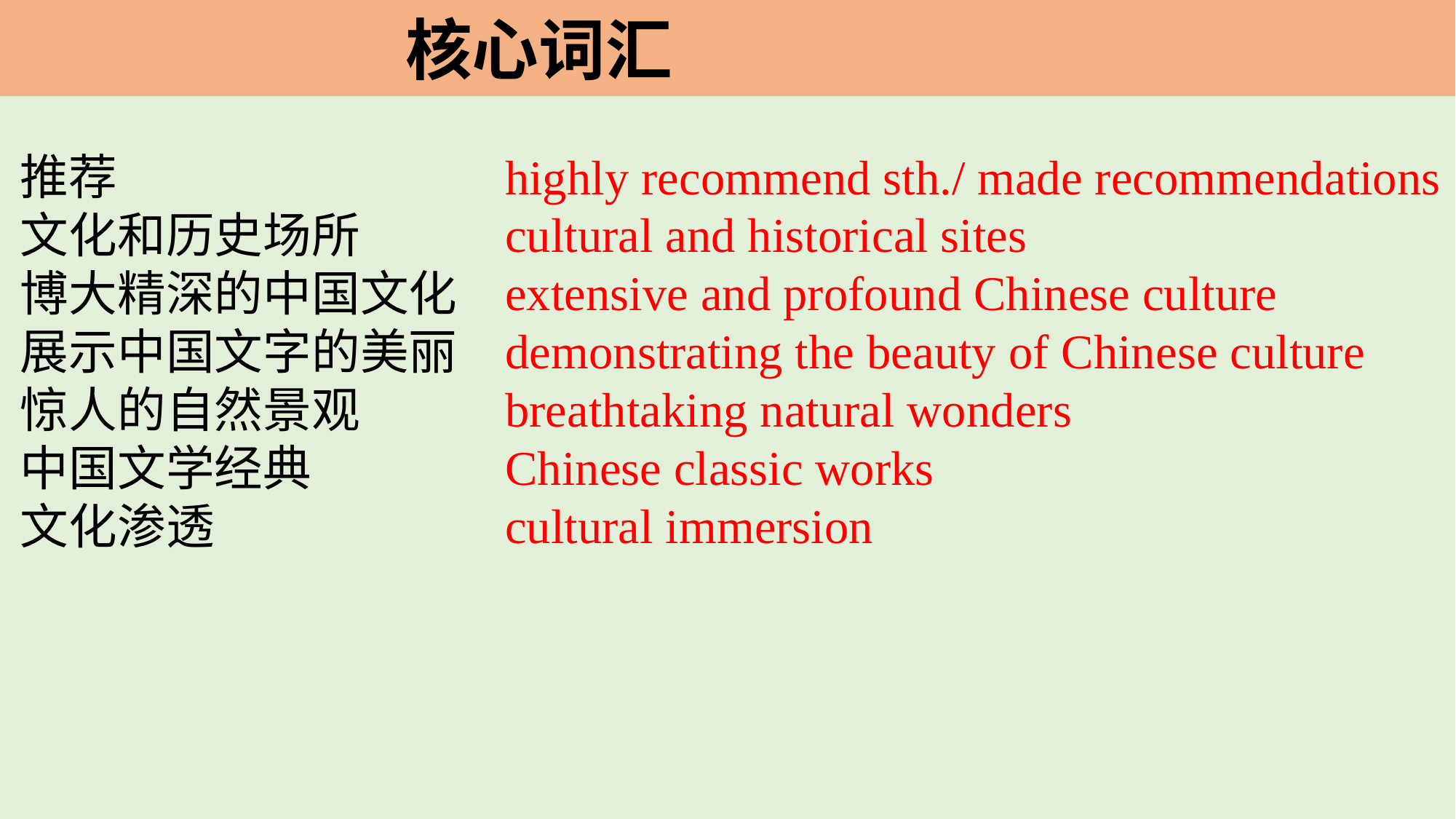

核心词汇

highly recommend sth./ made recommendations
cultural and historical sites
extensive and profound Chinese culture
demonstrating the beauty of Chinese culture
breathtaking natural wonders
Chinese classic works
cultural immersion

推荐
文化和历史场所
博大精深的中国文化
展示中国文字的美丽
惊人的自然景观
中国文学经典
文化渗透